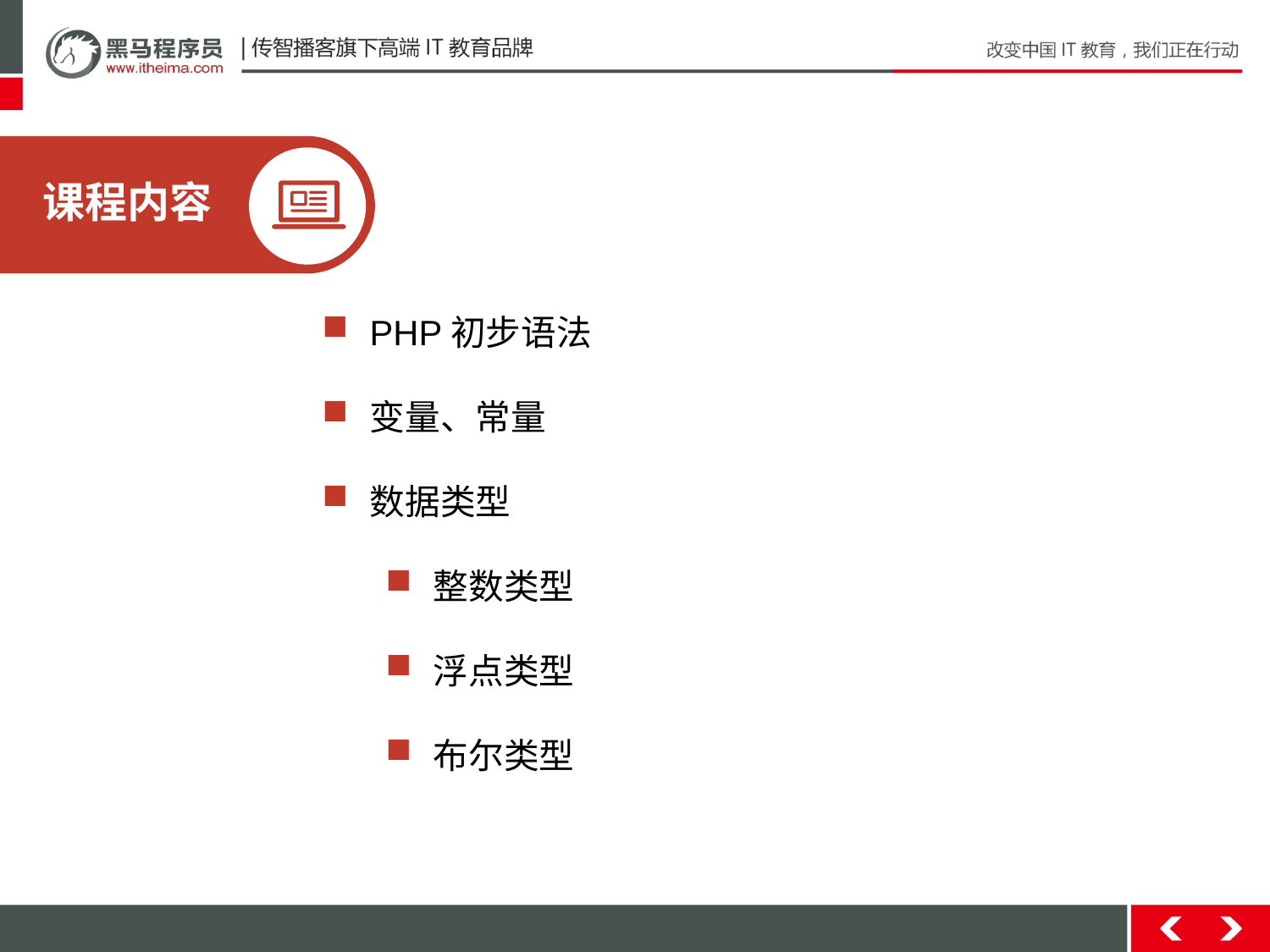

课程内容

PHP初步语法

变量、常量

数据类型

整数类型

浮点类型

布尔类型